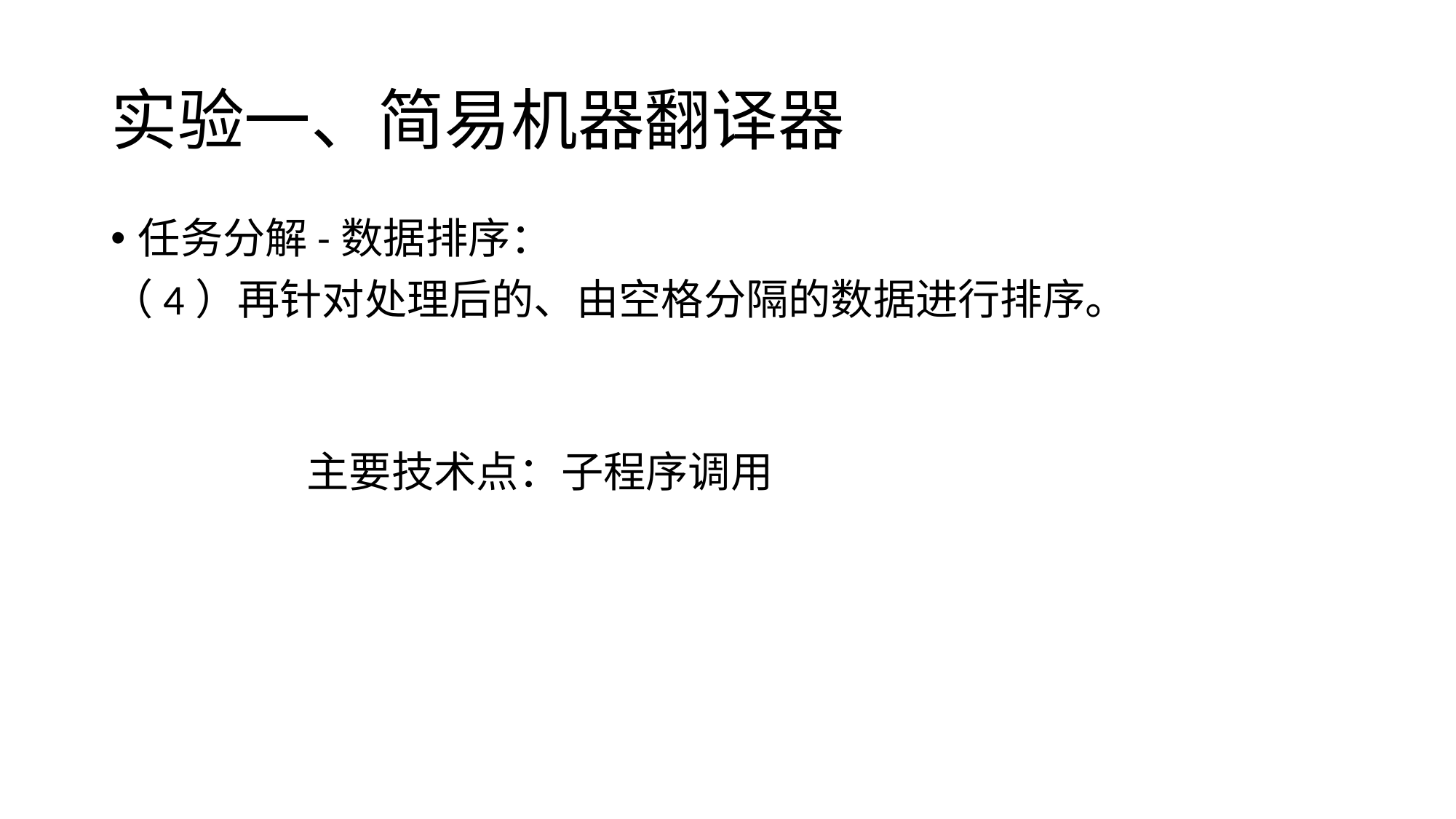

# 实验一、简易机器翻译器
任务分解-数据排序：
（4）再针对处理后的、由空格分隔的数据进行排序。
主要技术点：子程序调用